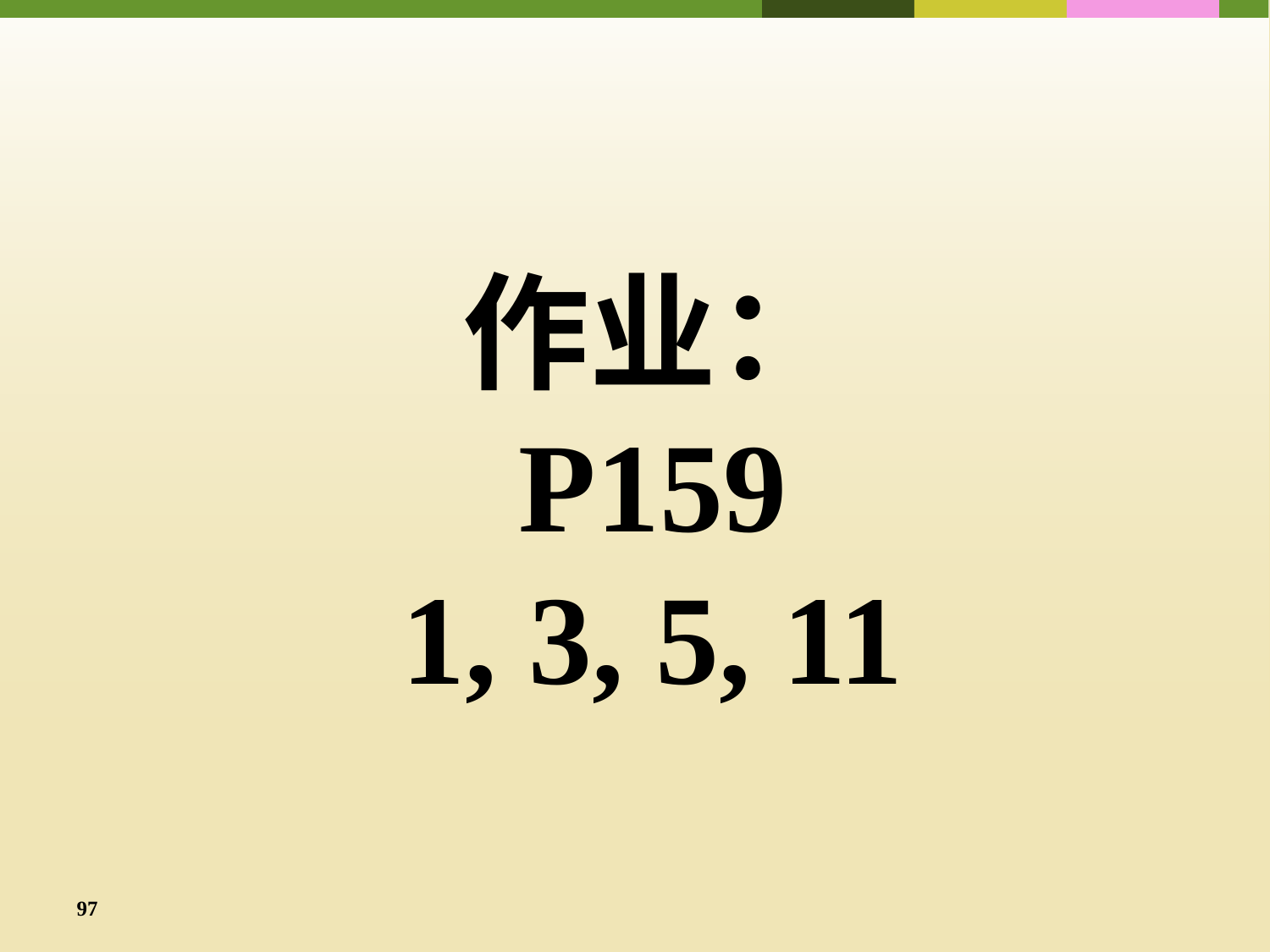

作业：
P159
1, 3, 5, 11
97